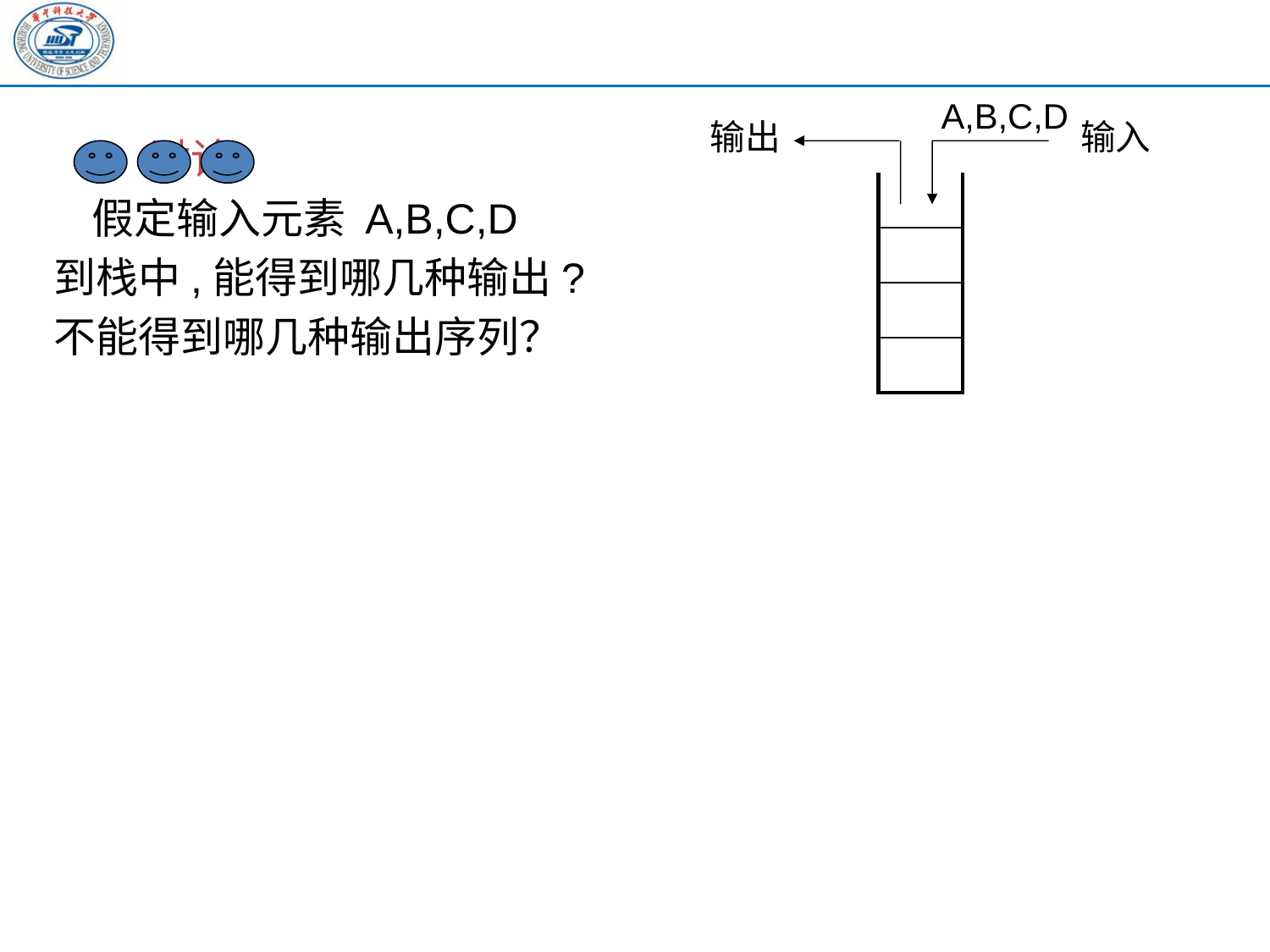

讨论：
     假定输入元素 A,B,C,D
 到栈中,能得到哪几种输出?
 不能得到哪几种输出序列？

A,B,C,D
输出
输入

|  |
| --- |
|  |
|  |
|  |